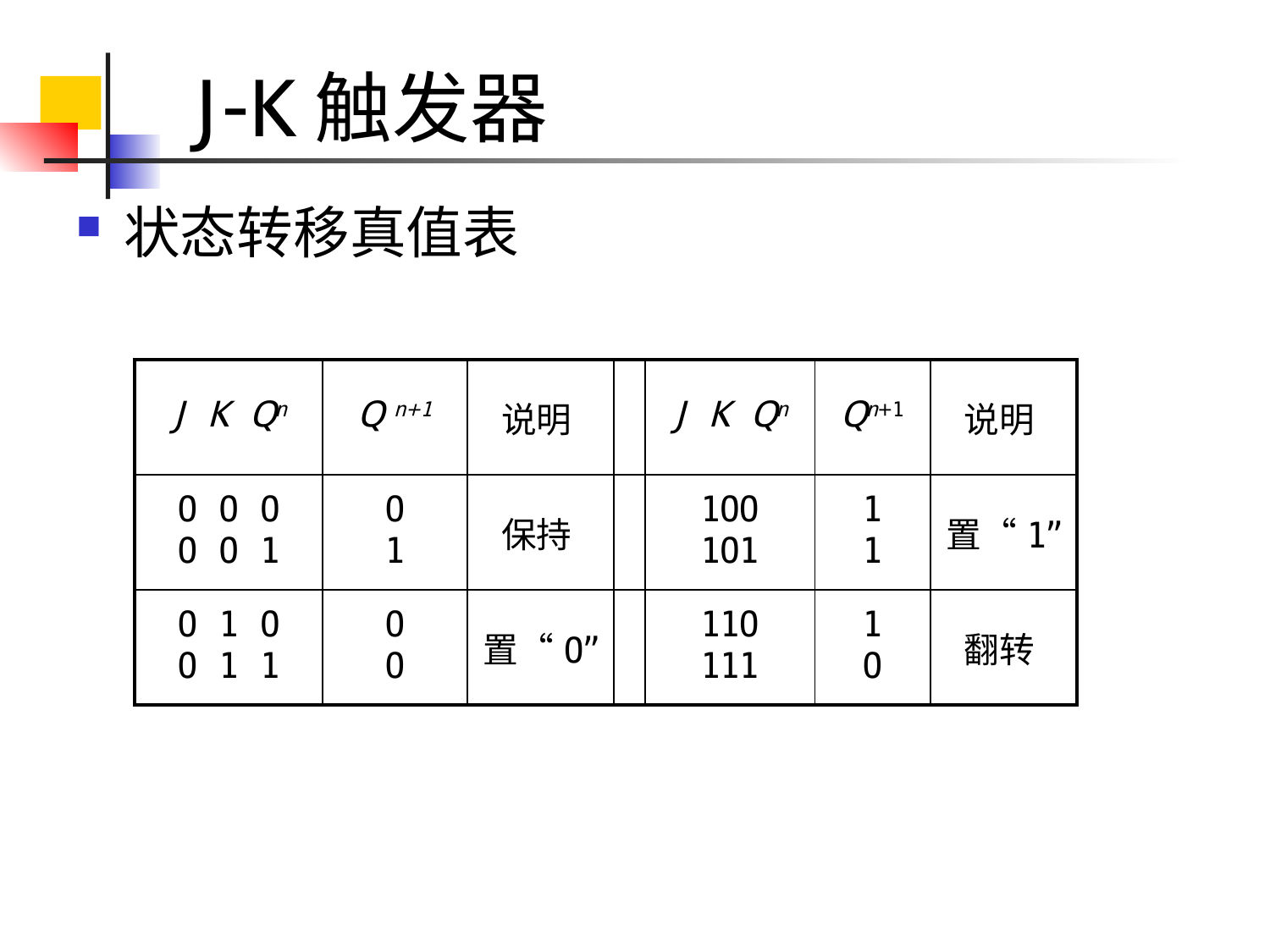

# J-K触发器
状态转移真值表
| J K Qn | Q n+1 | 说明 |  | J K Qn | Qn+1 | 说明 |
| --- | --- | --- | --- | --- | --- | --- |
| 0 0 0 0 0 1 | 0 1 | 保持 |  | 100 101 | 1 1 | 置“1” |
| 0 1 0 0 1 1 | 0 0 | 置“0” |  | 110 111 | 1 0 | 翻转 |